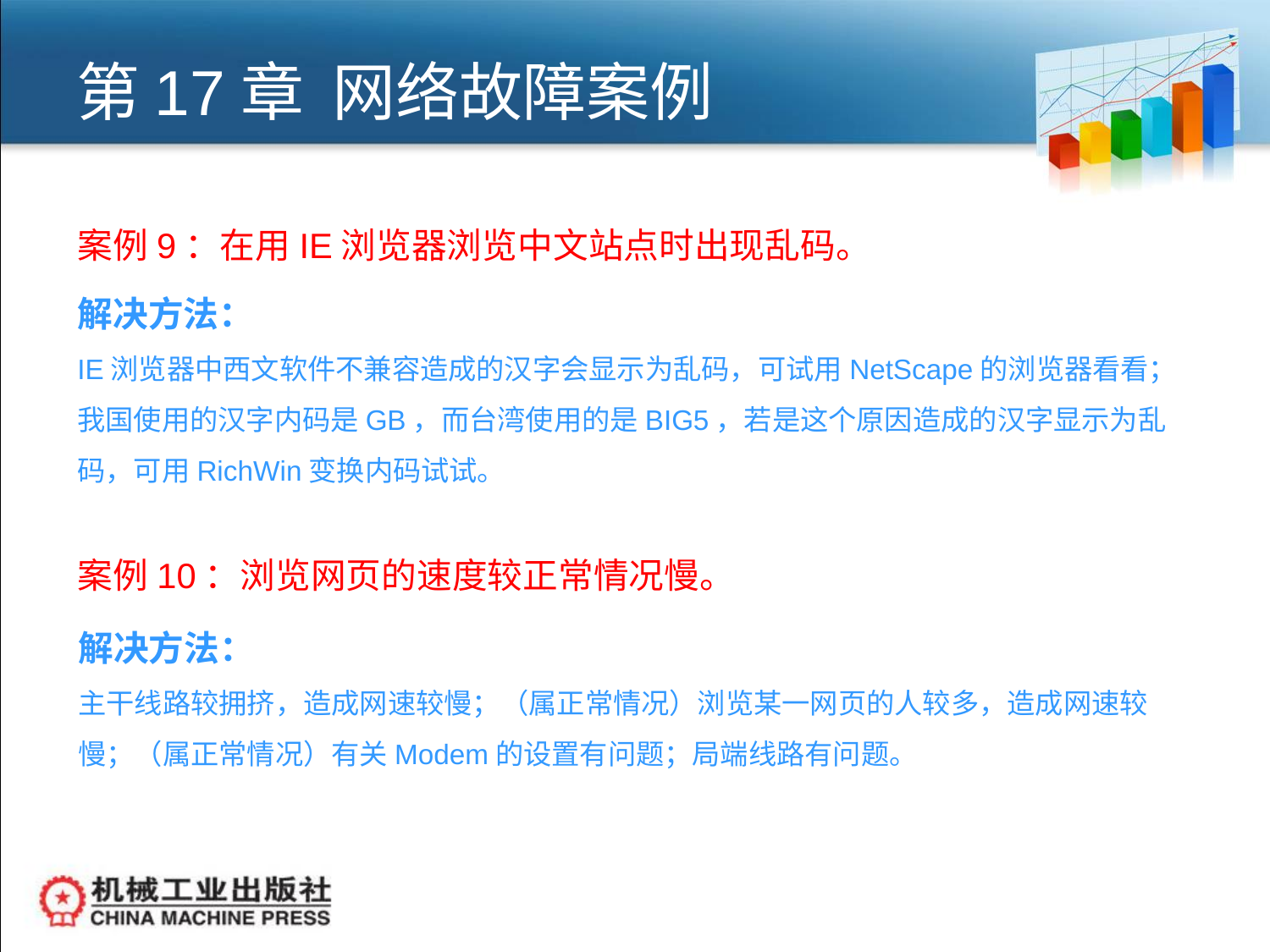

# 第17章  网络故障案例
案例9：在用IE浏览器浏览中文站点时出现乱码。
解决方法：
IE浏览器中西文软件不兼容造成的汉字会显示为乱码，可试用NetScape的浏览器看看；我国使用的汉字内码是GB，而台湾使用的是BIG5，若是这个原因造成的汉字显示为乱码，可用RichWin变换内码试试。
案例10：浏览网页的速度较正常情况慢。
解决方法：
主干线路较拥挤，造成网速较慢；（属正常情况）浏览某一网页的人较多，造成网速较慢；（属正常情况）有关Modem的设置有问题；局端线路有问题。